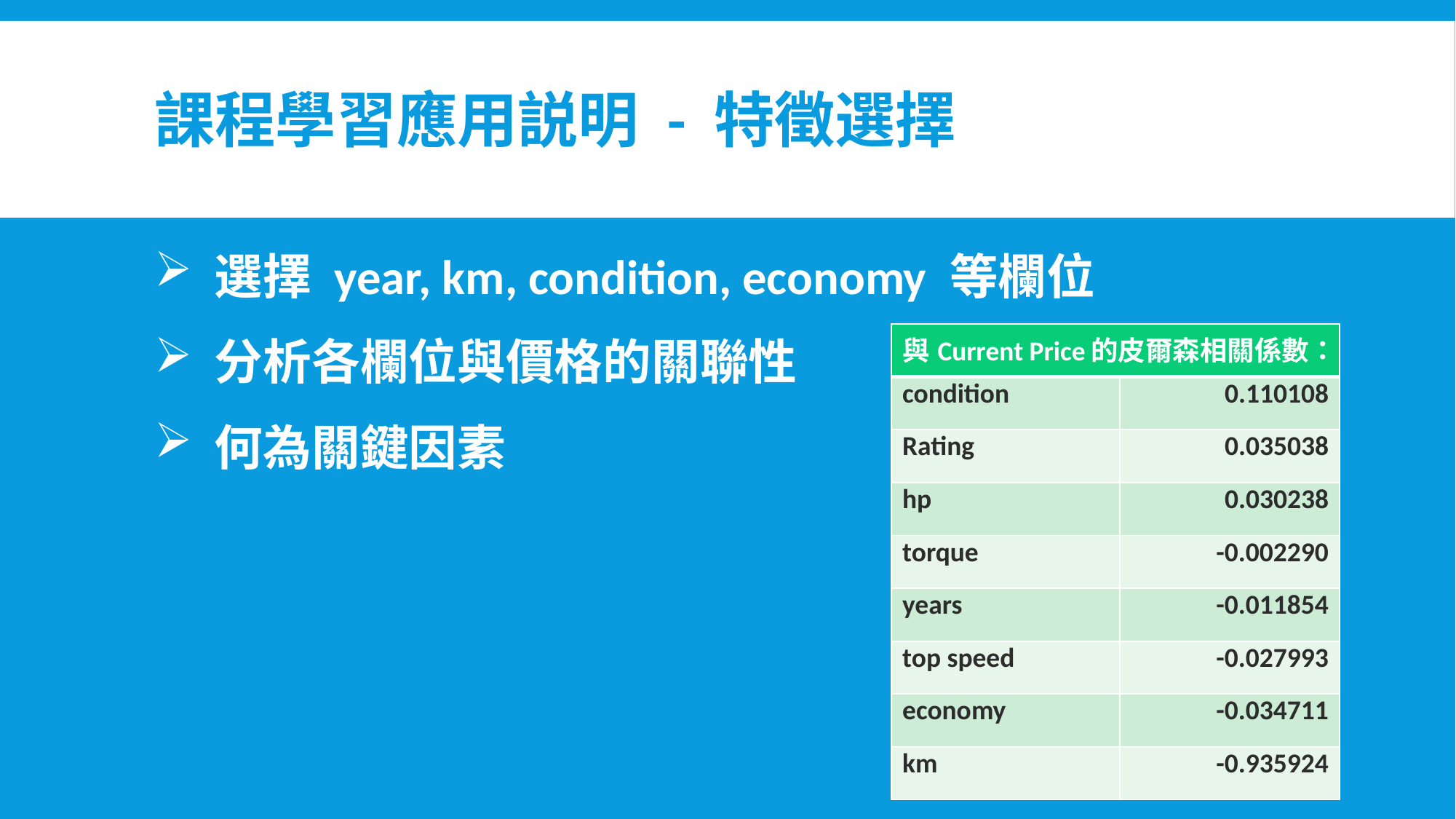

# 課程學習應用説明 - 特徵選擇
選擇 year, km, condition, economy 等欄位
分析各欄位與價格的關聯性
何為關鍵因素
| 與Current Price的皮爾森相關係數： |  |
| --- | --- |
| condition | 0.110108 |
| Rating | 0.035038 |
| hp | 0.030238 |
| torque | -0.002290 |
| years | -0.011854 |
| top speed | -0.027993 |
| economy | -0.034711 |
| km | -0.935924 |